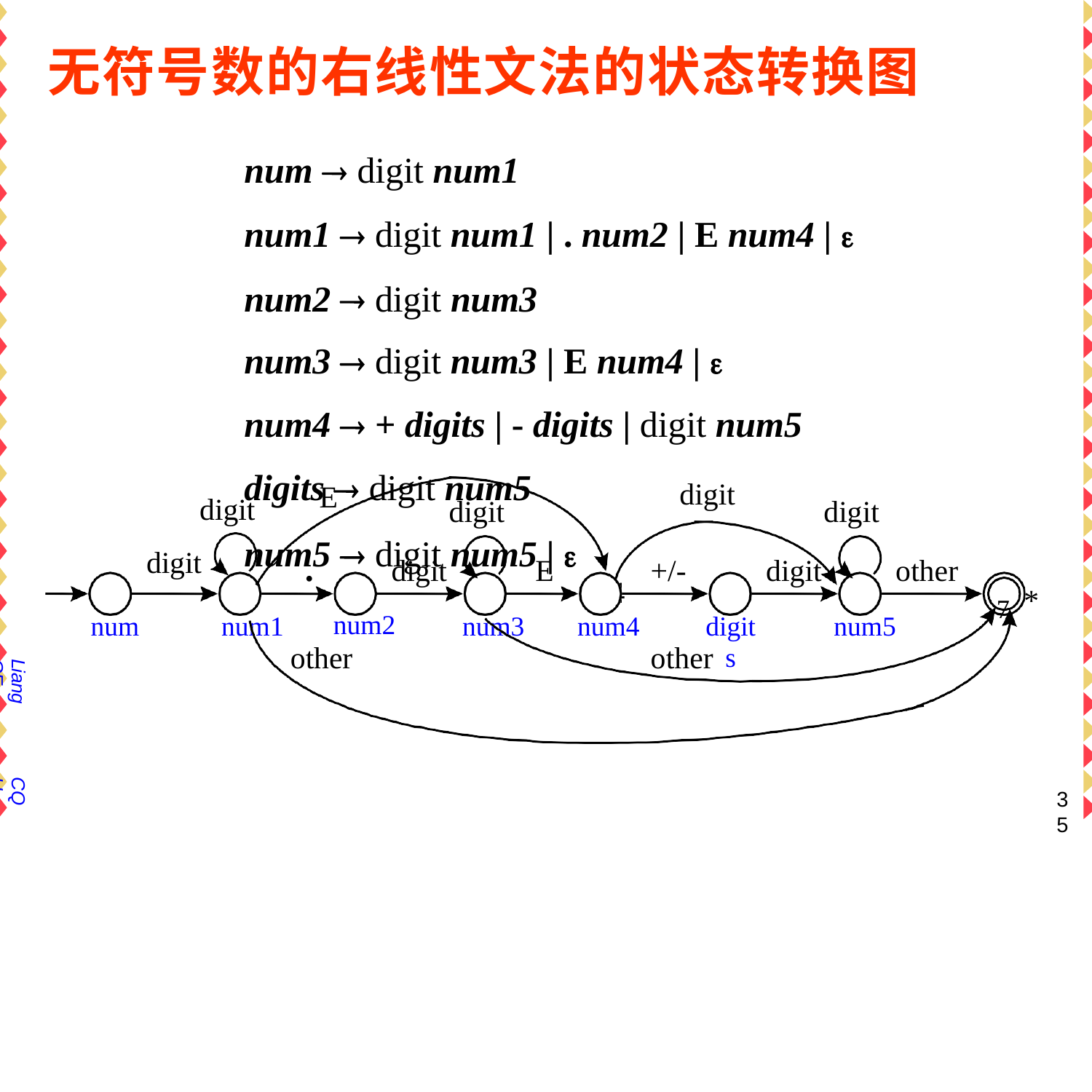

# 无符号数的右线性文法的状态转换图
num → digit num1
num1 → digit num1 | . num2 | E num4 | ε
num2 → digit num3
num3 → digit num3 | E num4 | ε num4 → + digits | - digits | digit num5  digits → digit num5
num5 → digit num5 | ε
digit
E

digit
digit
1
num1
digit
digit
.
digit
E
+/-
digit
other
7 *
0
num
2
3	4
num3	num4
5
digits
6
num2
other
num5
other
Liang GE
CQU
35